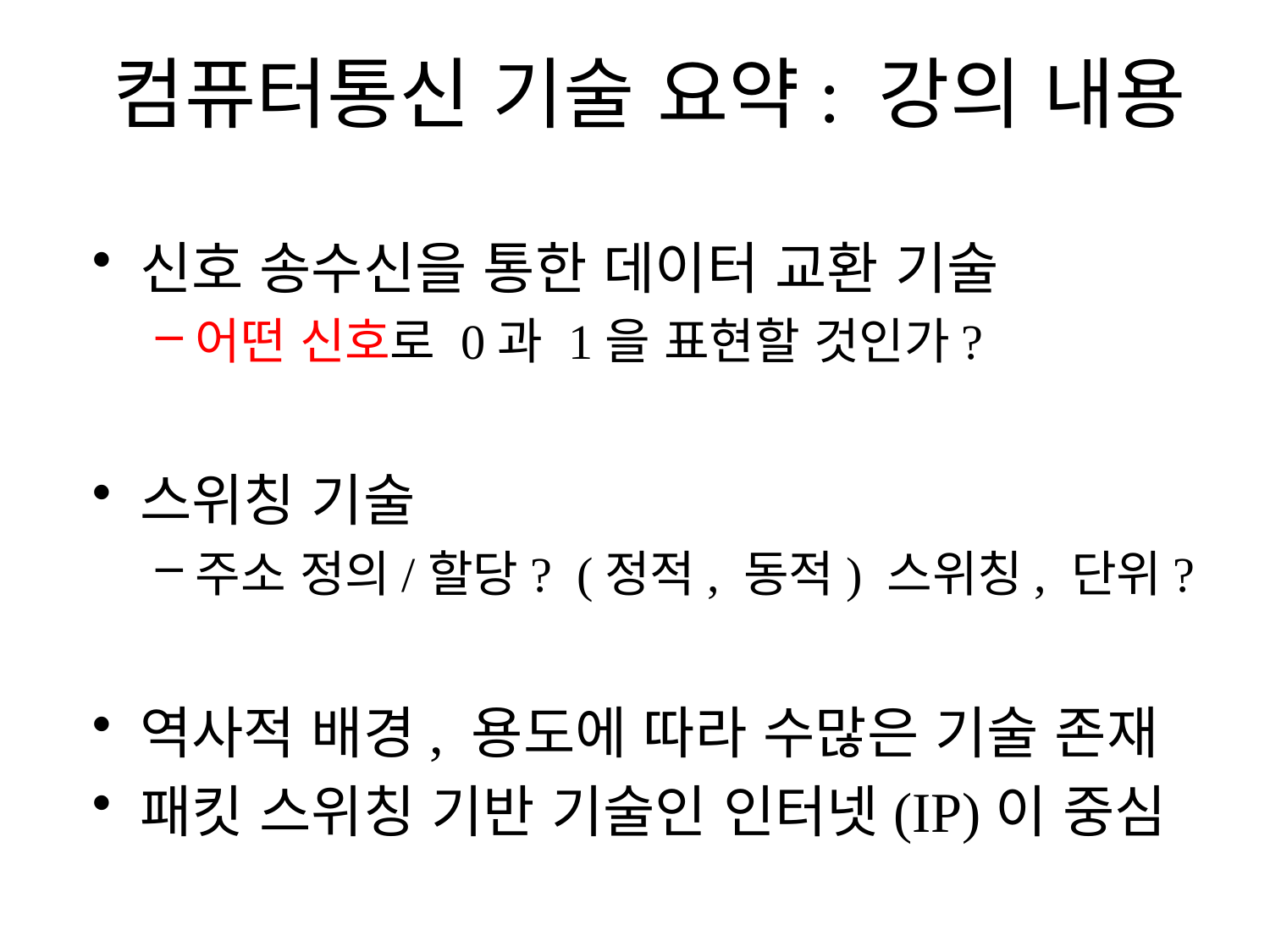

# 컴퓨터통신 기술 요약: 강의 내용
신호 송수신을 통한 데이터 교환 기술
어떤 신호로 0과 1을 표현할 것인가?

스위칭 기술
주소 정의/할당?  (정적, 동적) 스위칭, 단위?

역사적 배경, 용도에 따라 수많은 기술 존재
패킷 스위칭 기반 기술인 인터넷(IP)이 중심